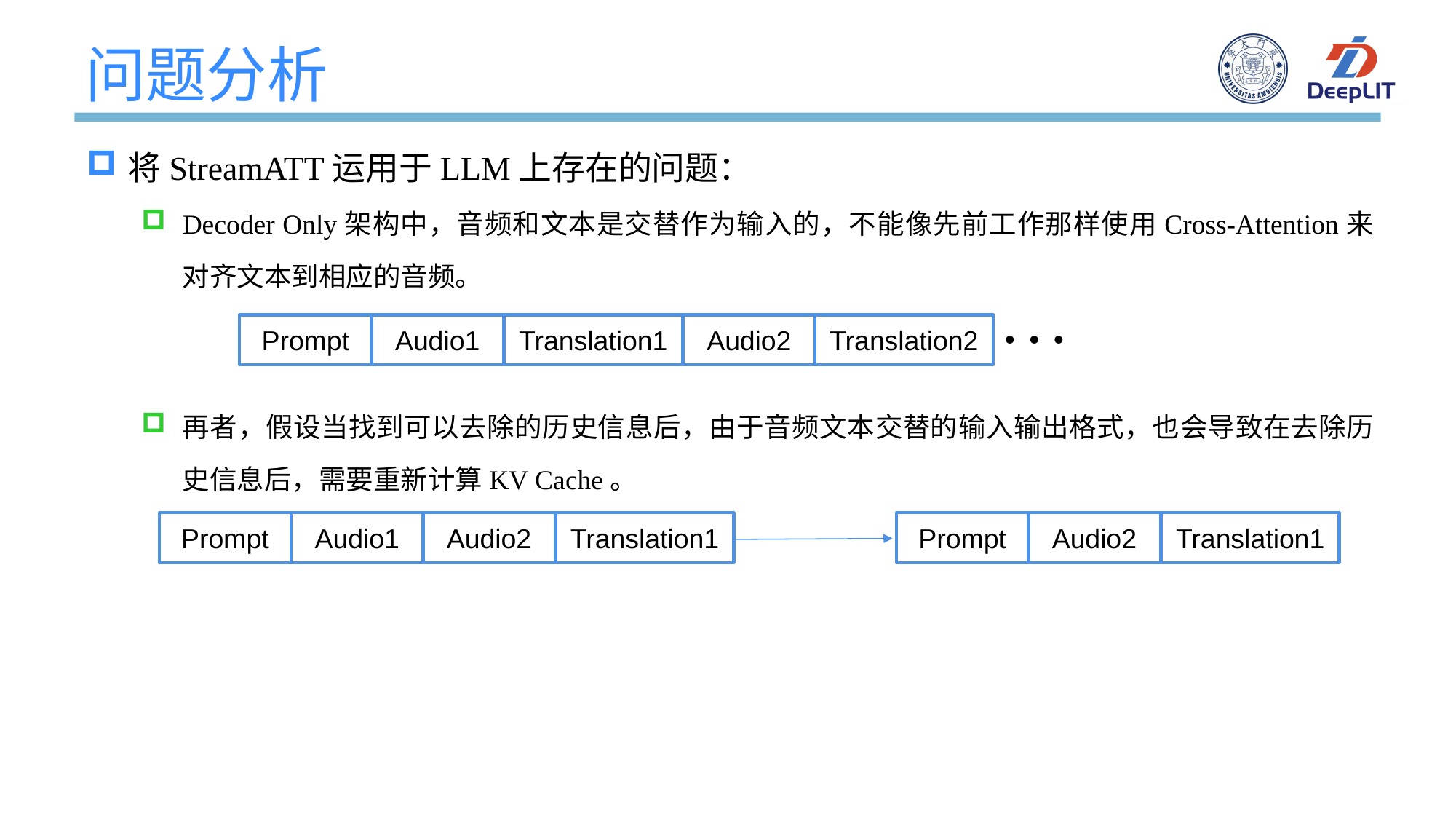

# 问题分析
将StreamATT运用于LLM上存在的问题：
Decoder Only架构中，音频和文本是交替作为输入的，不能像先前工作那样使用Cross-Attention来对齐文本到相应的音频。

再者，假设当找到可以去除的历史信息后，由于音频文本交替的输入输出格式，也会导致在去除历史信息后，需要重新计算KV Cache。

Prompt
Audio1
Translation1
Audio2
Translation2
. . .
Prompt
Audio2
Translation1
Prompt
Audio1
Audio2
Translation1